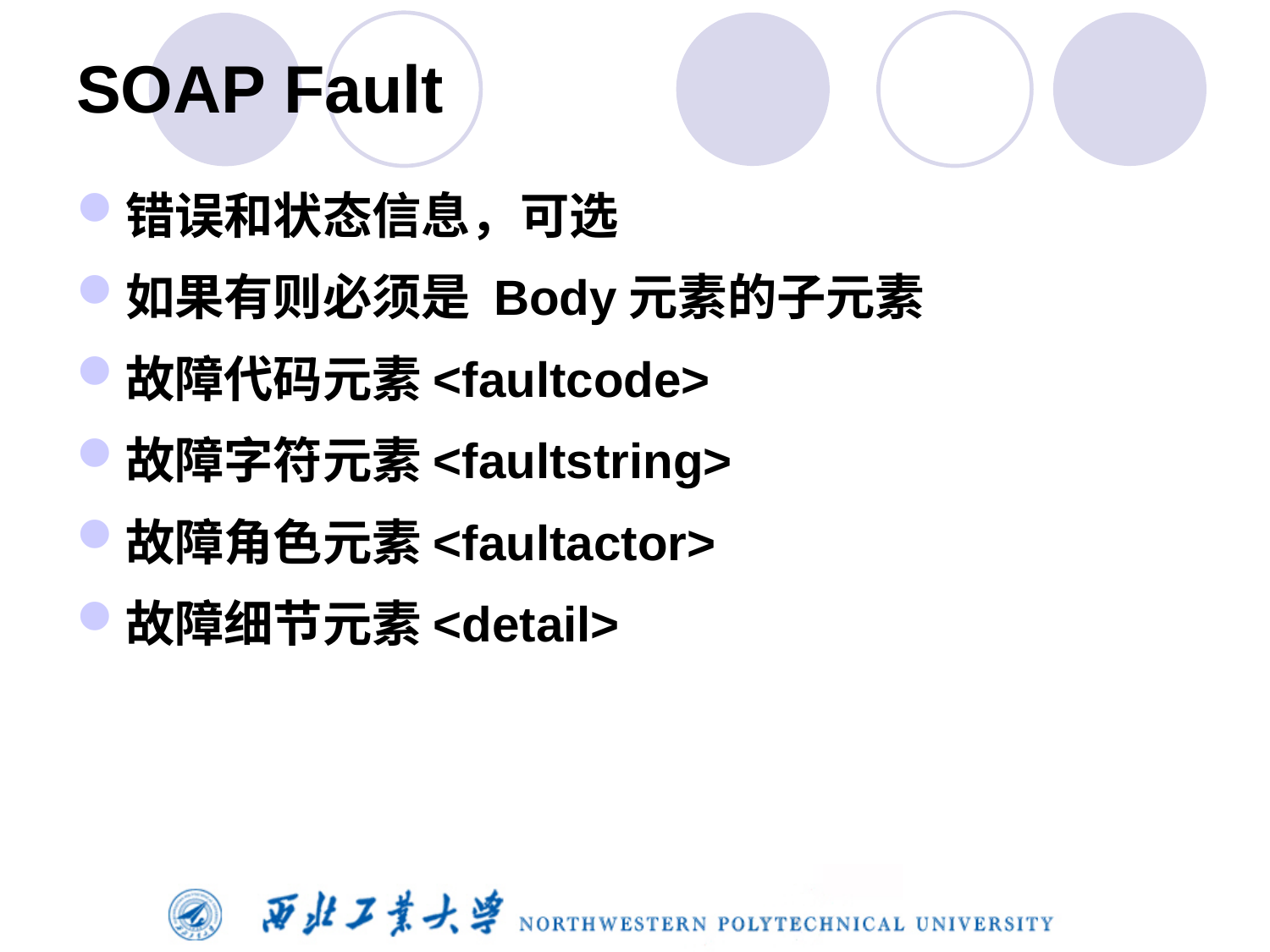

# SOAP Fault
错误和状态信息，可选
如果有则必须是 Body元素的子元素
故障代码元素<faultcode>
故障字符元素<faultstring>
故障角色元素<faultactor>
故障细节元素<detail>